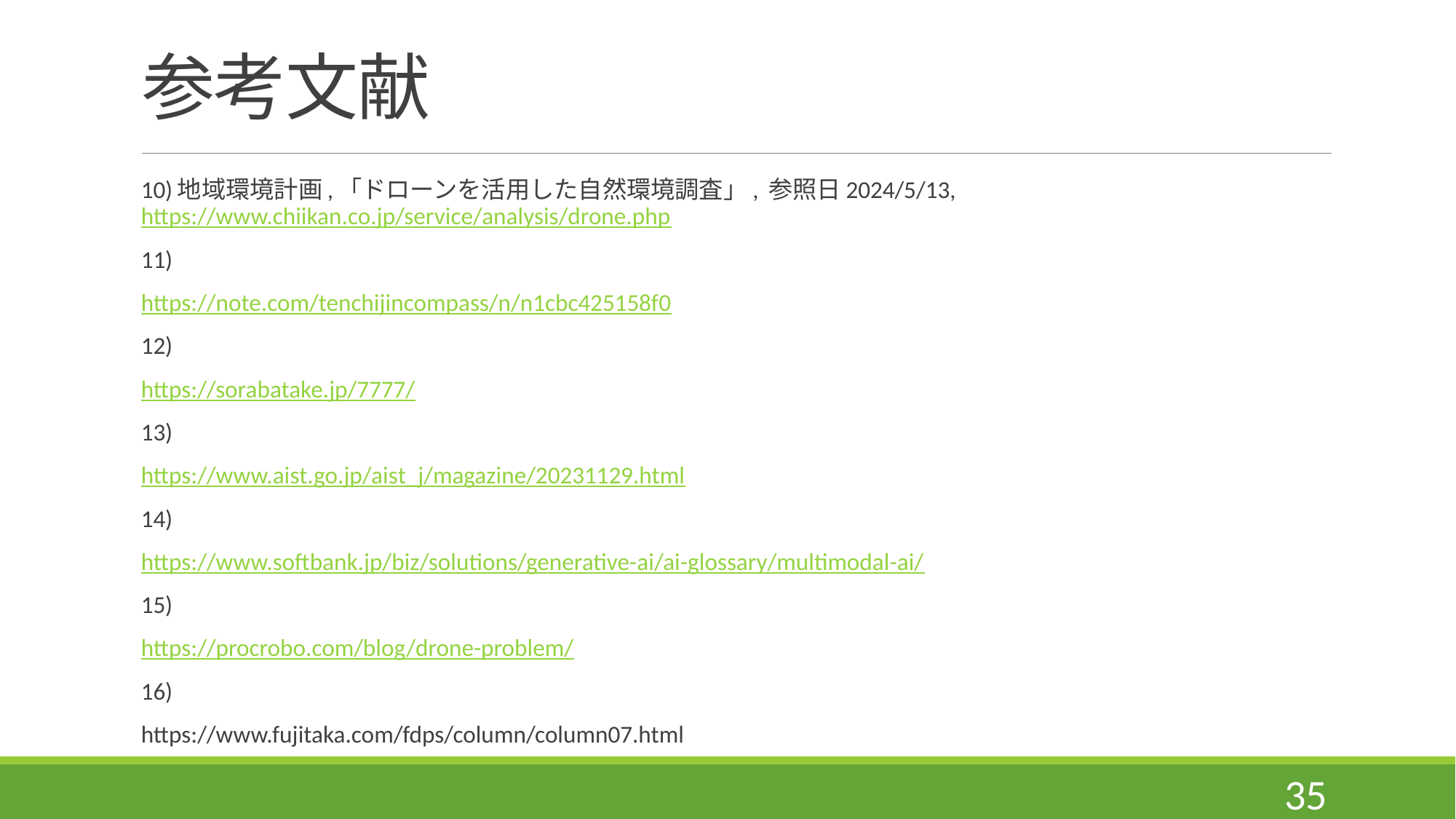

# 参考文献
10)地域環境計画,「ドローンを活用した自然環境調査」, 参照日2024/5/13, https://www.chiikan.co.jp/service/analysis/drone.php
11)
https://note.com/tenchijincompass/n/n1cbc425158f0
12)
https://sorabatake.jp/7777/
13)
https://www.aist.go.jp/aist_j/magazine/20231129.html
14)
https://www.softbank.jp/biz/solutions/generative-ai/ai-glossary/multimodal-ai/
15)
https://procrobo.com/blog/drone-problem/
16)
https://www.fujitaka.com/fdps/column/column07.html
35